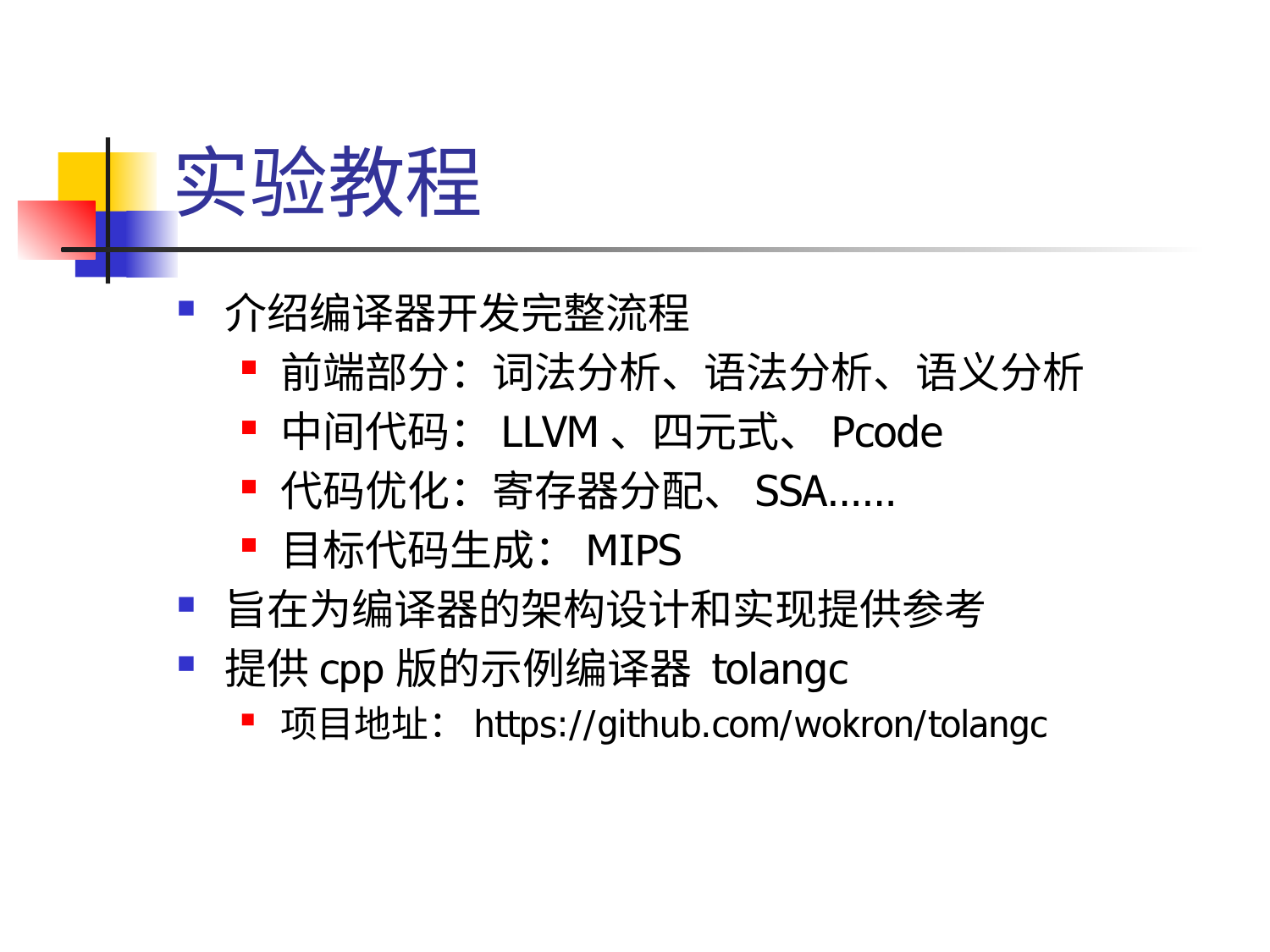

# 实验教程
介绍编译器开发完整流程
前端部分：词法分析、语法分析、语义分析
中间代码：LLVM、四元式、Pcode
代码优化：寄存器分配、SSA……
目标代码生成：MIPS
旨在为编译器的架构设计和实现提供参考
提供cpp版的示例编译器 tolangc
项目地址：https://github.com/wokron/tolangc